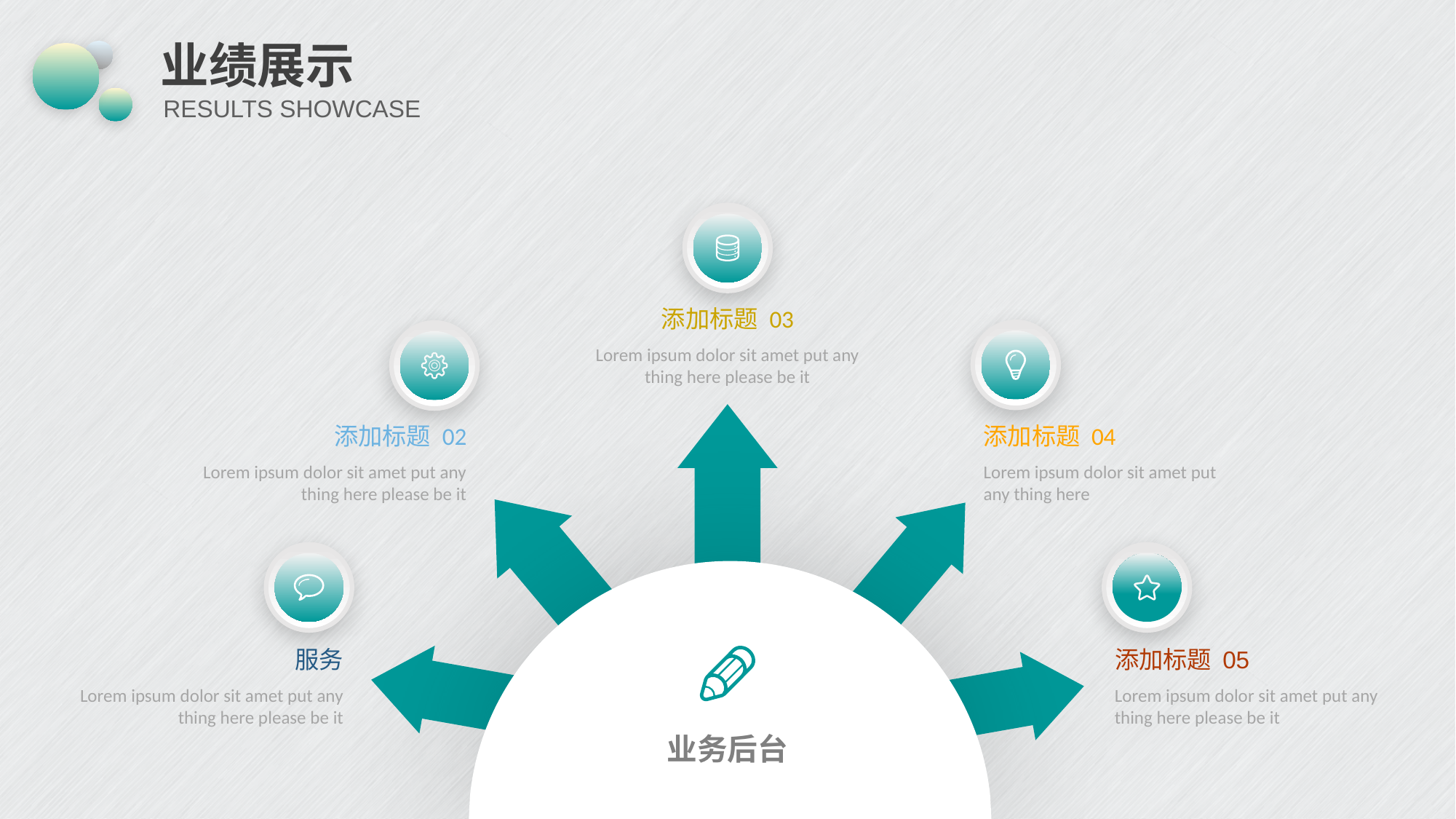

# 业绩展示
RESULTS SHOWCASE

添加标题 03
Lorem ipsum dolor sit amet put any thing here please be it

添加标题 02
Lorem ipsum dolor sit amet put any thing here please be it
添加标题 04
Lorem ipsum dolor sit amet put any thing here

服务
Lorem ipsum dolor sit amet put any thing here please be it
添加标题 05
Lorem ipsum dolor sit amet put any thing here please be it

业务后台